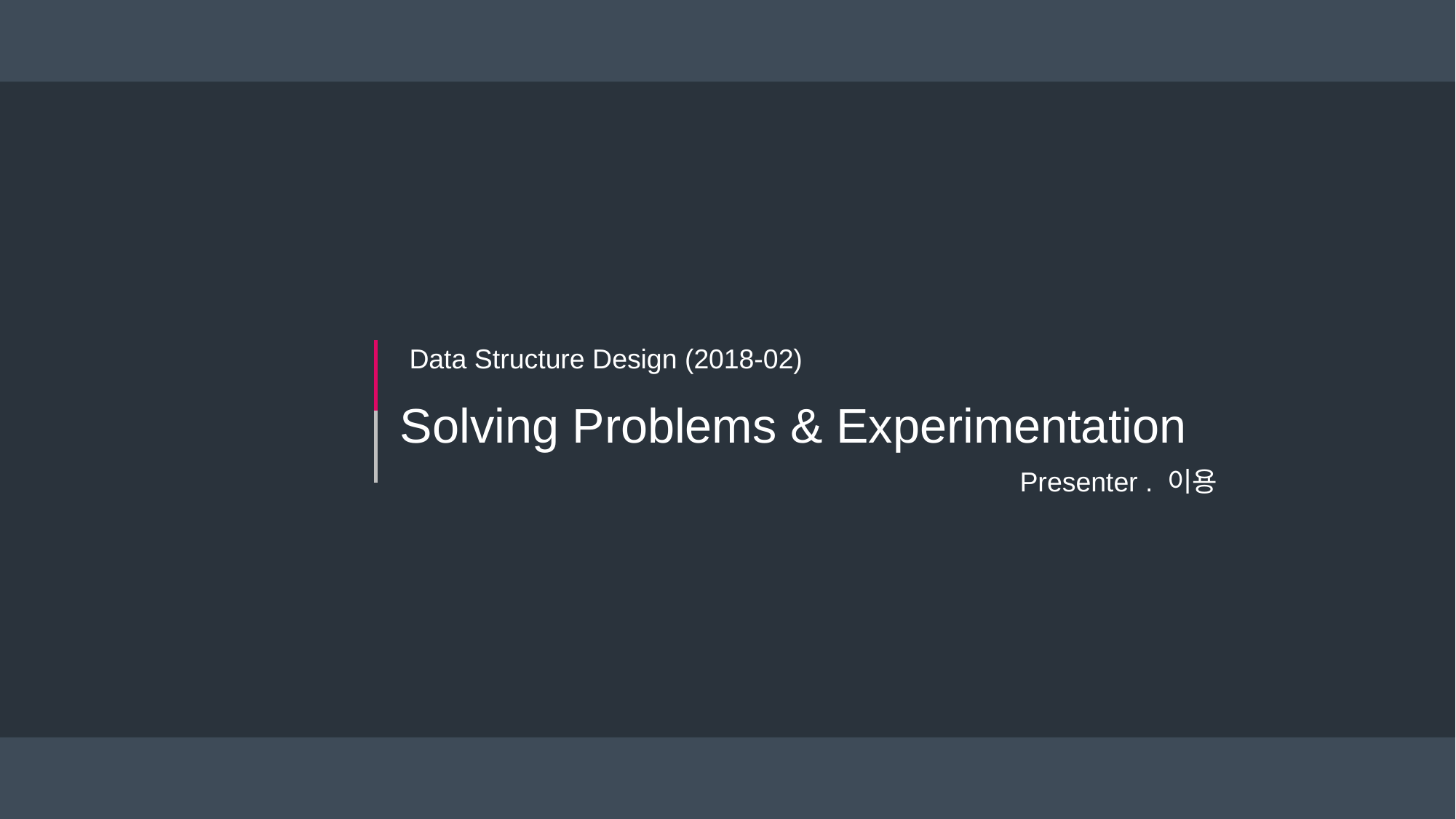

Data Structure Design (2018-02)
Solving Problems & Experimentation
Presenter . 이용